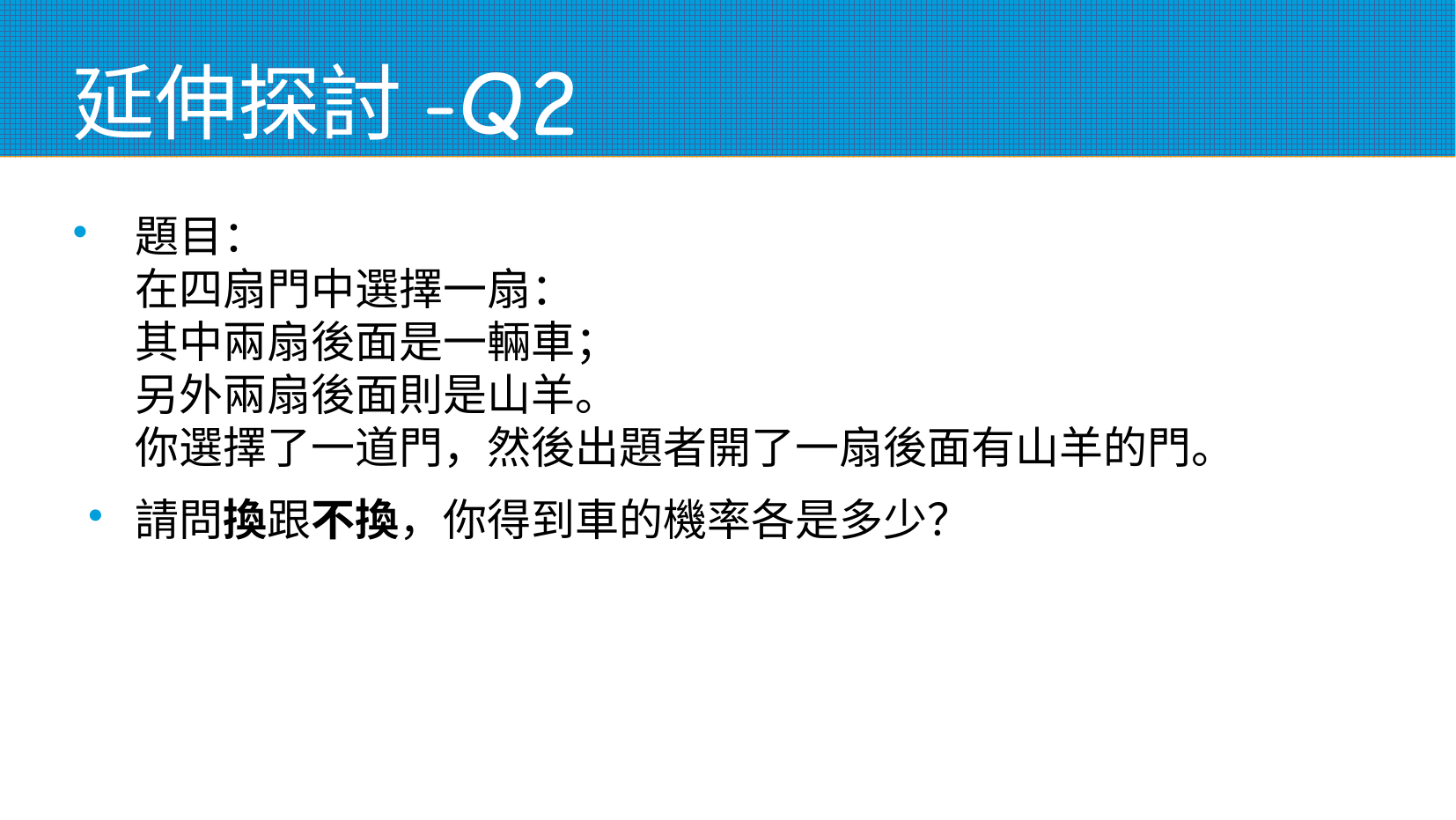

延伸探討-Q2
題目：
在四扇門中選擇一扇：
其中兩扇後面是一輛車；
另外兩扇後面則是山羊。
你選擇了一道門，然後出題者開了一扇後面有山羊的門。
請問換跟不換，你得到車的機率各是多少？